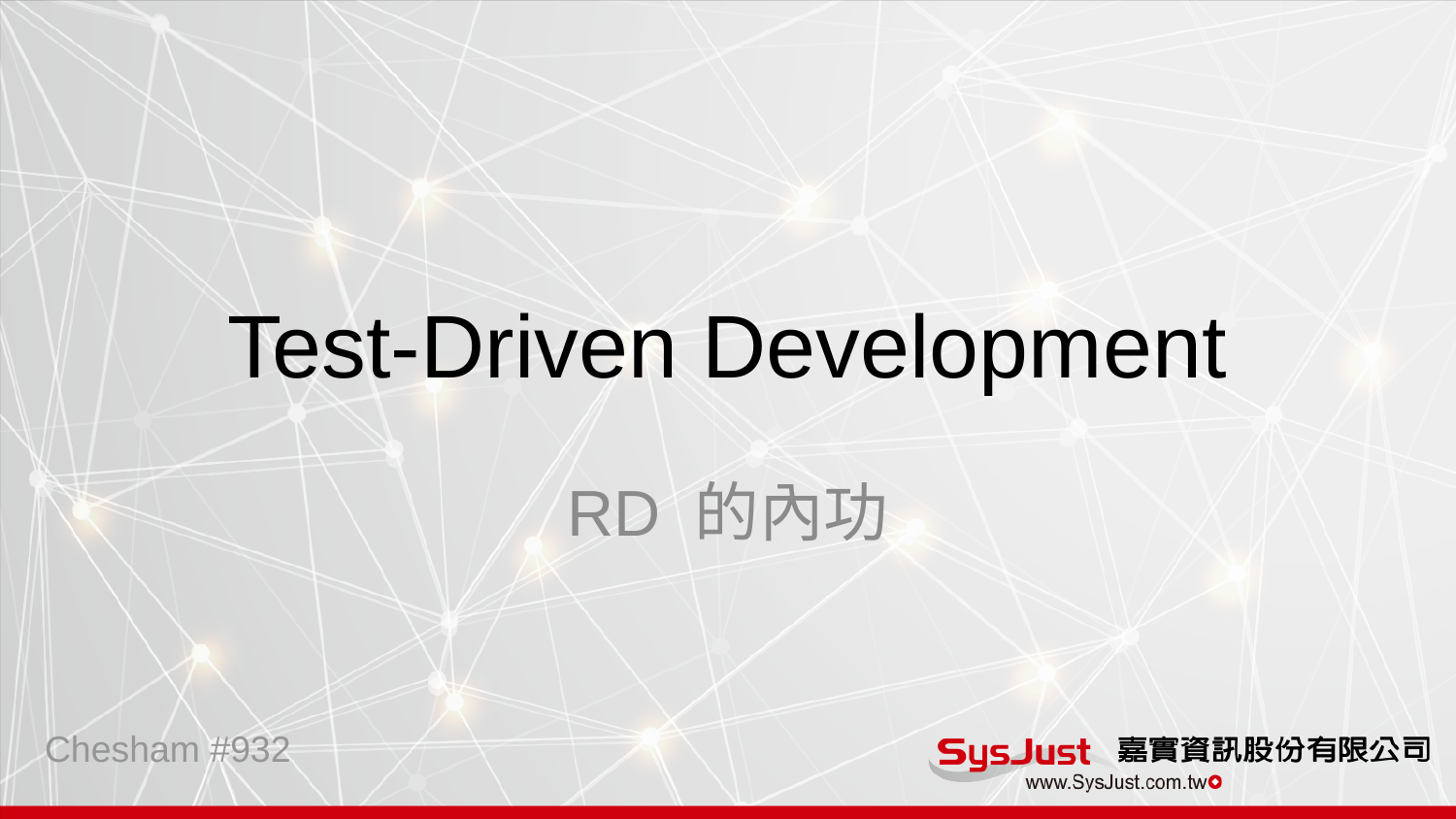

# Test-Driven Development
RD 的內功
Chesham #932